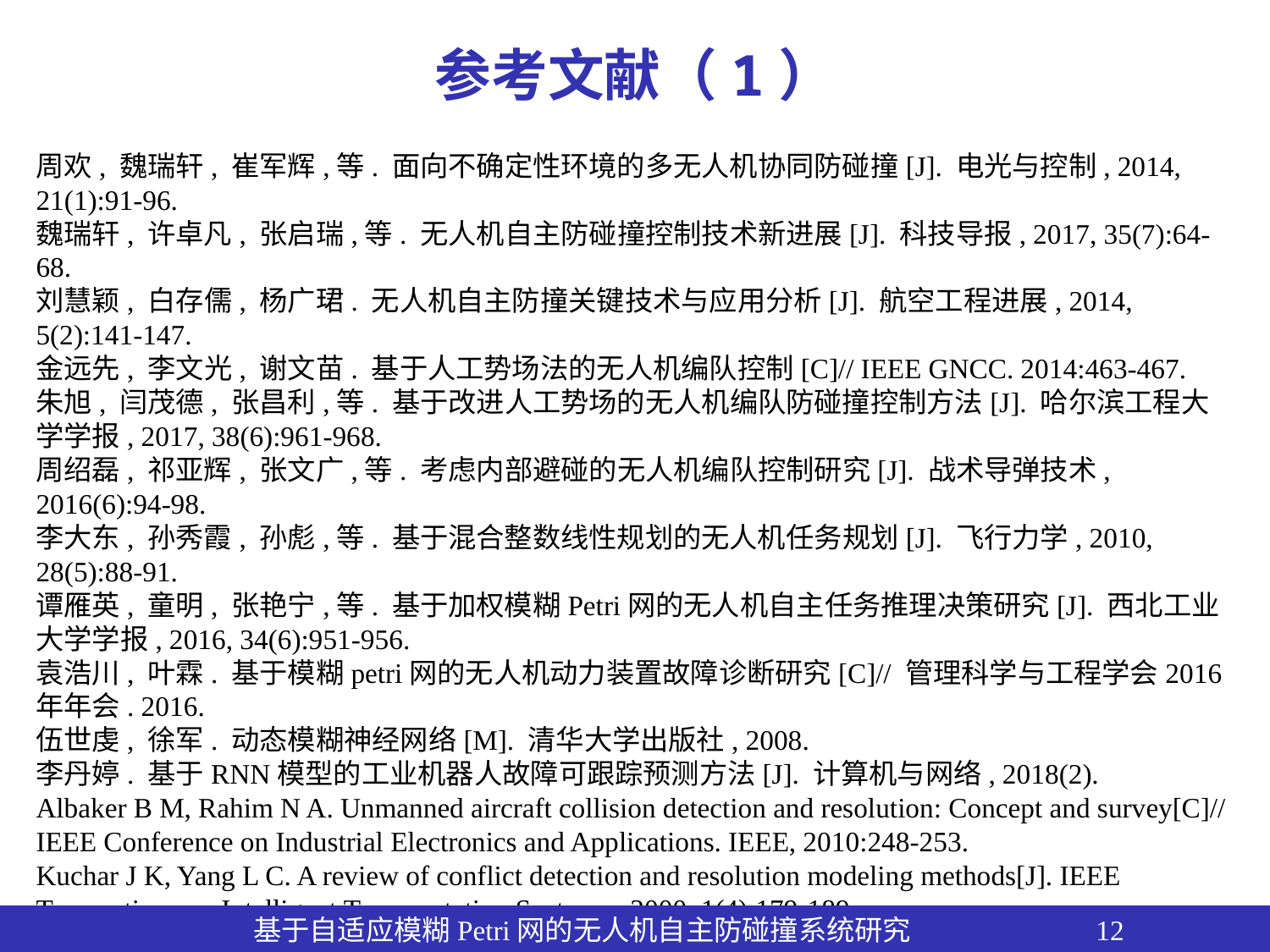

参考文献（1）
周欢, 魏瑞轩, 崔军辉,等. 面向不确定性环境的多无人机协同防碰撞[J]. 电光与控制, 2014, 21(1):91-96.
魏瑞轩, 许卓凡, 张启瑞,等. 无人机自主防碰撞控制技术新进展[J]. 科技导报, 2017, 35(7):64-68.
刘慧颖, 白存儒, 杨广珺. 无人机自主防撞关键技术与应用分析[J]. 航空工程进展, 2014, 5(2):141-147.
金远先, 李文光, 谢文苗. 基于人工势场法的无人机编队控制[C]// IEEE GNCC. 2014:463-467.
朱旭, 闫茂德, 张昌利,等. 基于改进人工势场的无人机编队防碰撞控制方法[J]. 哈尔滨工程大学学报, 2017, 38(6):961-968.
周绍磊, 祁亚辉, 张文广,等. 考虑内部避碰的无人机编队控制研究[J]. 战术导弹技术, 2016(6):94-98.
李大东, 孙秀霞, 孙彪,等. 基于混合整数线性规划的无人机任务规划[J]. 飞行力学, 2010, 28(5):88-91.
谭雁英, 童明, 张艳宁,等. 基于加权模糊Petri网的无人机自主任务推理决策研究[J]. 西北工业大学学报, 2016, 34(6):951-956.
袁浩川, 叶霖. 基于模糊petri网的无人机动力装置故障诊断研究[C]// 管理科学与工程学会2016年年会. 2016.
伍世虔, 徐军. 动态模糊神经网络[M]. 清华大学出版社, 2008.
李丹婷. 基于RNN模型的工业机器人故障可跟踪预测方法[J]. 计算机与网络, 2018(2).
Albaker B M, Rahim N A. Unmanned aircraft collision detection and resolution: Concept and survey[C]// IEEE Conference on Industrial Electronics and Applications. IEEE, 2010:248-253.
Kuchar J K, Yang L C. A review of conflict detection and resolution modeling methods[J]. IEEE Transactions on Intelligent Transportation Systems , 2000, 1(4):179-189.
Albaker B M, Rahim N A. A survey of collision avoidance approaches for unmanned aerial vehicles[C]// Technical Postgraduates. IEEE, 2010:1-7.

                                     基于自适应模糊Petri网的无人机自主防碰撞系统研究                            12